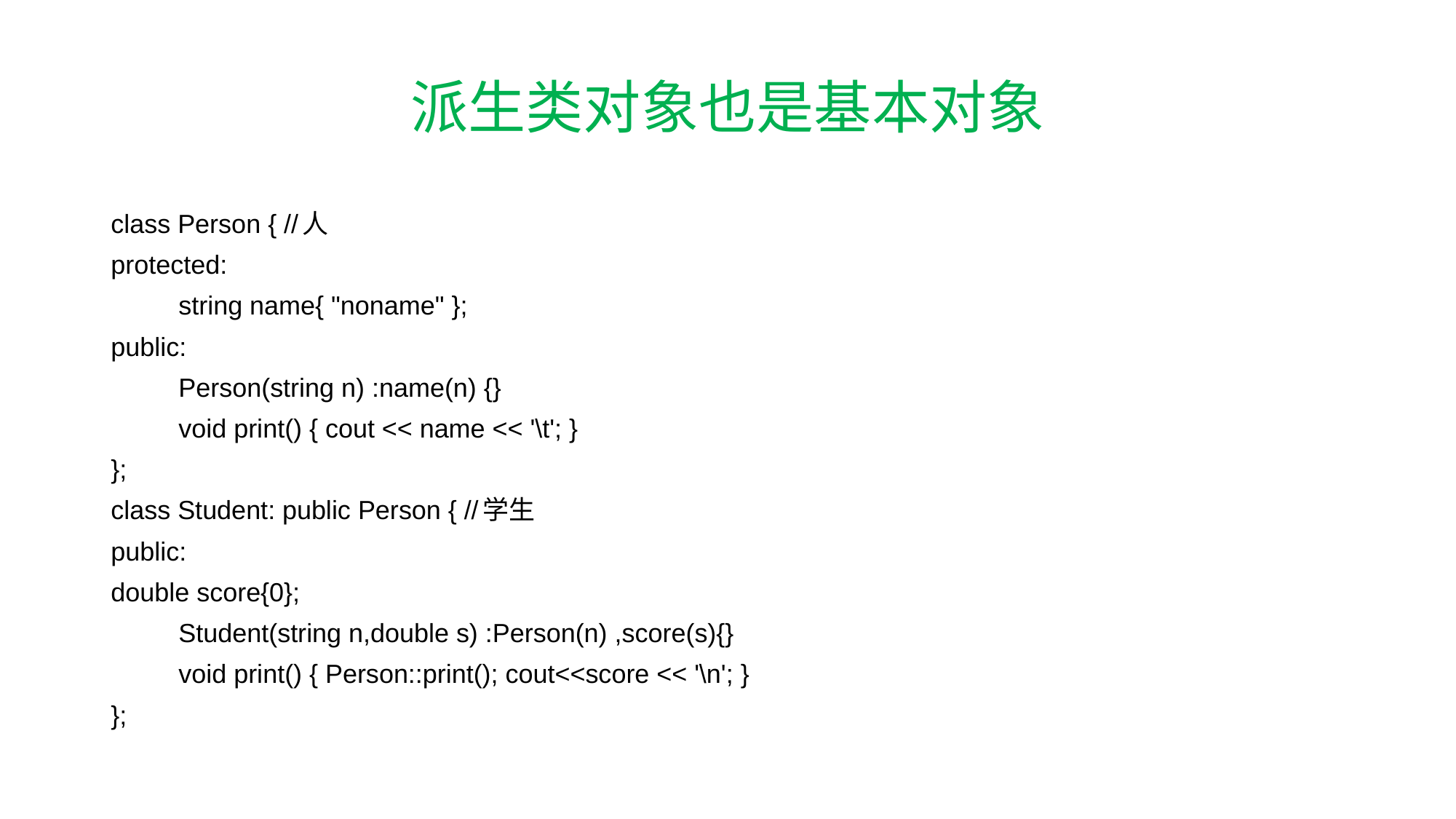

# 派生类对象也是基本对象
class Person { //人
protected:
	string name{ "noname" };
public:
	Person(string n) :name(n) {}
	void print() { cout << name << '\t'; }
};
class Student: public Person { //学生
public:
double score{0};
	Student(string n,double s) :Person(n) ,score(s){}
	void print() { Person::print(); cout<<score << '\n'; }
};